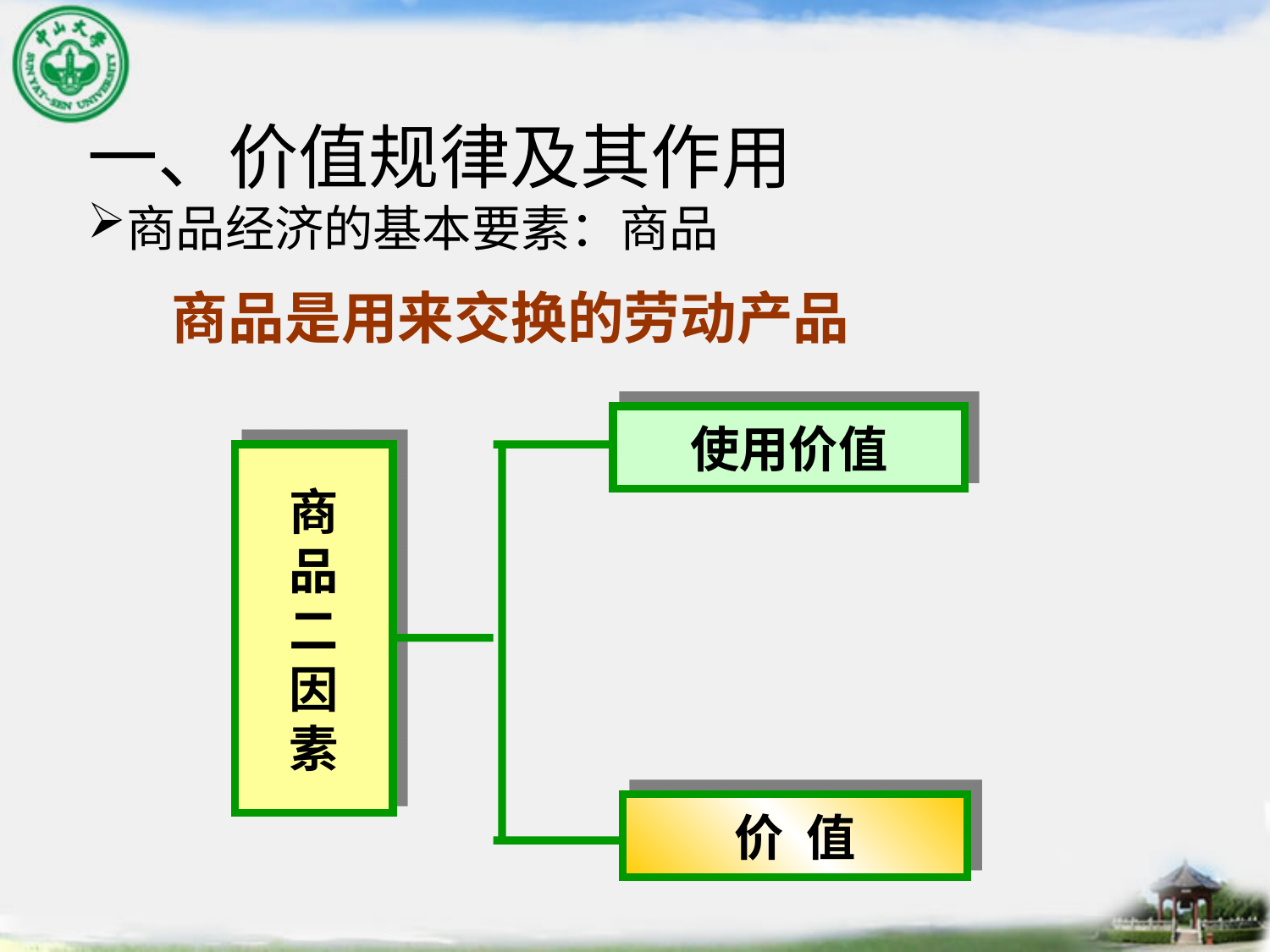

一、价值规律及其作用
商品经济的基本要素：商品

商品是用来交换的劳动产品
使用价值
商
品
二
因
素

价  值